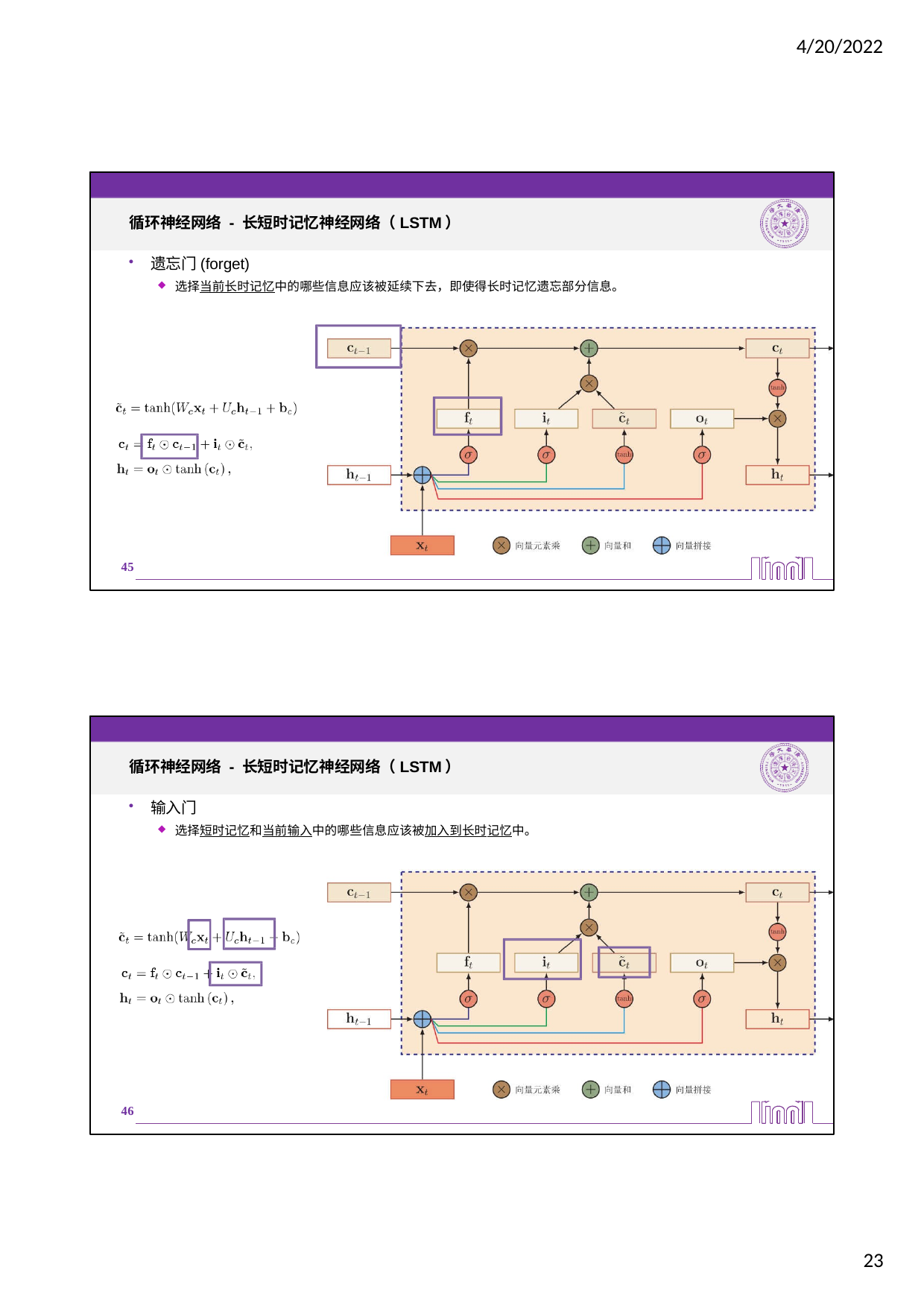

4/20/2022

循环神经网络 - 长短时记忆神经网络（LSTM）

遗忘门(forget)
选择当前长时记忆中的哪些信息应该被延续下去，即使得长时记忆遗忘部分信息。

45

循环神经网络 - 长短时记忆神经网络（LSTM）

输入门
选择短时记忆和当前输入中的哪些信息应该被加入到长时记忆中。

46

23